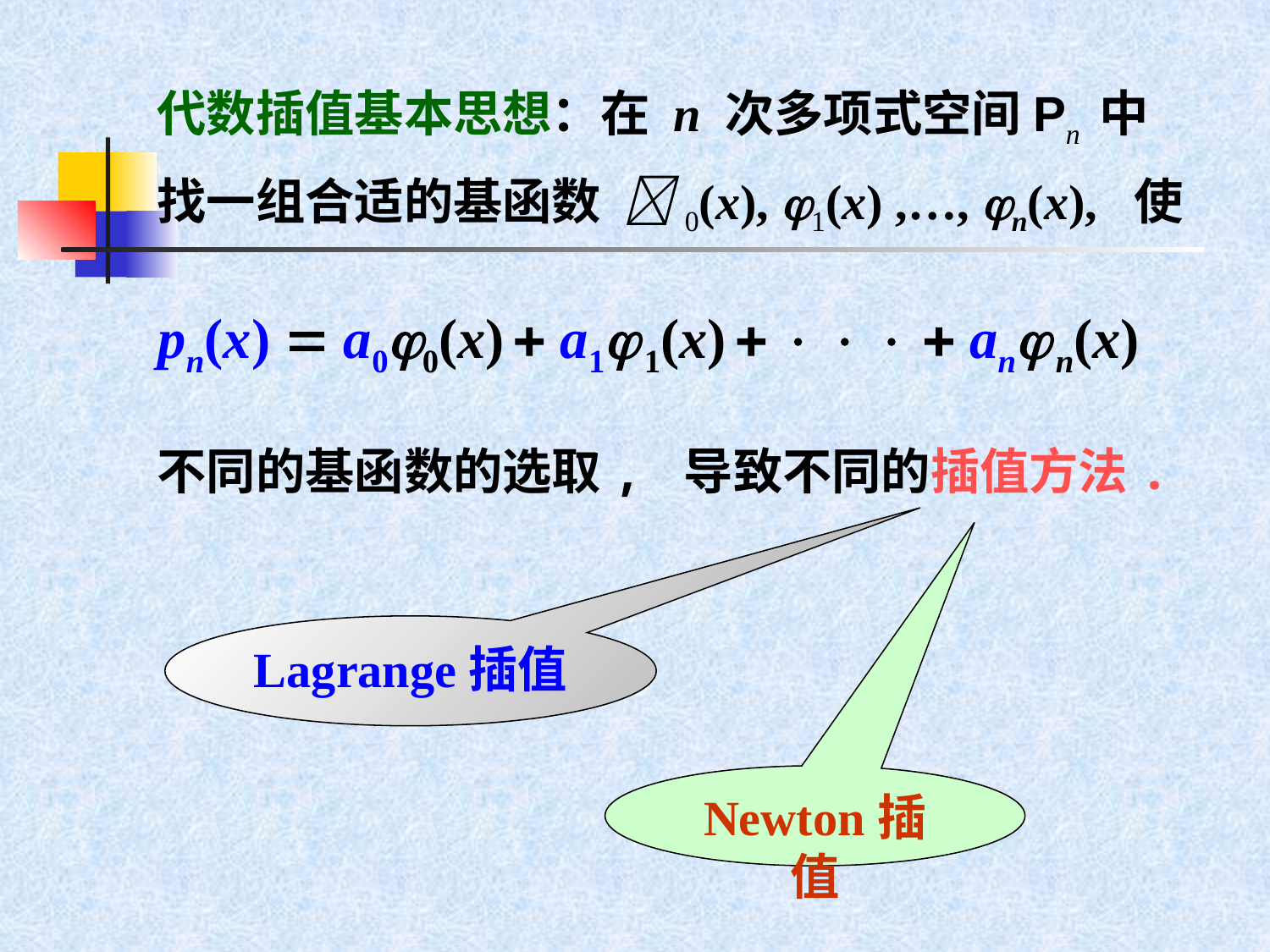

代数插值基本思想：在 n 次多项式空间Pn 中找一组合适的基函数  ϕ0(x), ϕ1(x) ,…, ϕn(x),  使
pn(x) = a0ϕ0(x) + a1ϕ 1(x) + ⋅ ⋅ ⋅ + anϕ n(x)
不同的基函数的选取, 导致不同的插值方法.
Lagrange插值
Newton插值